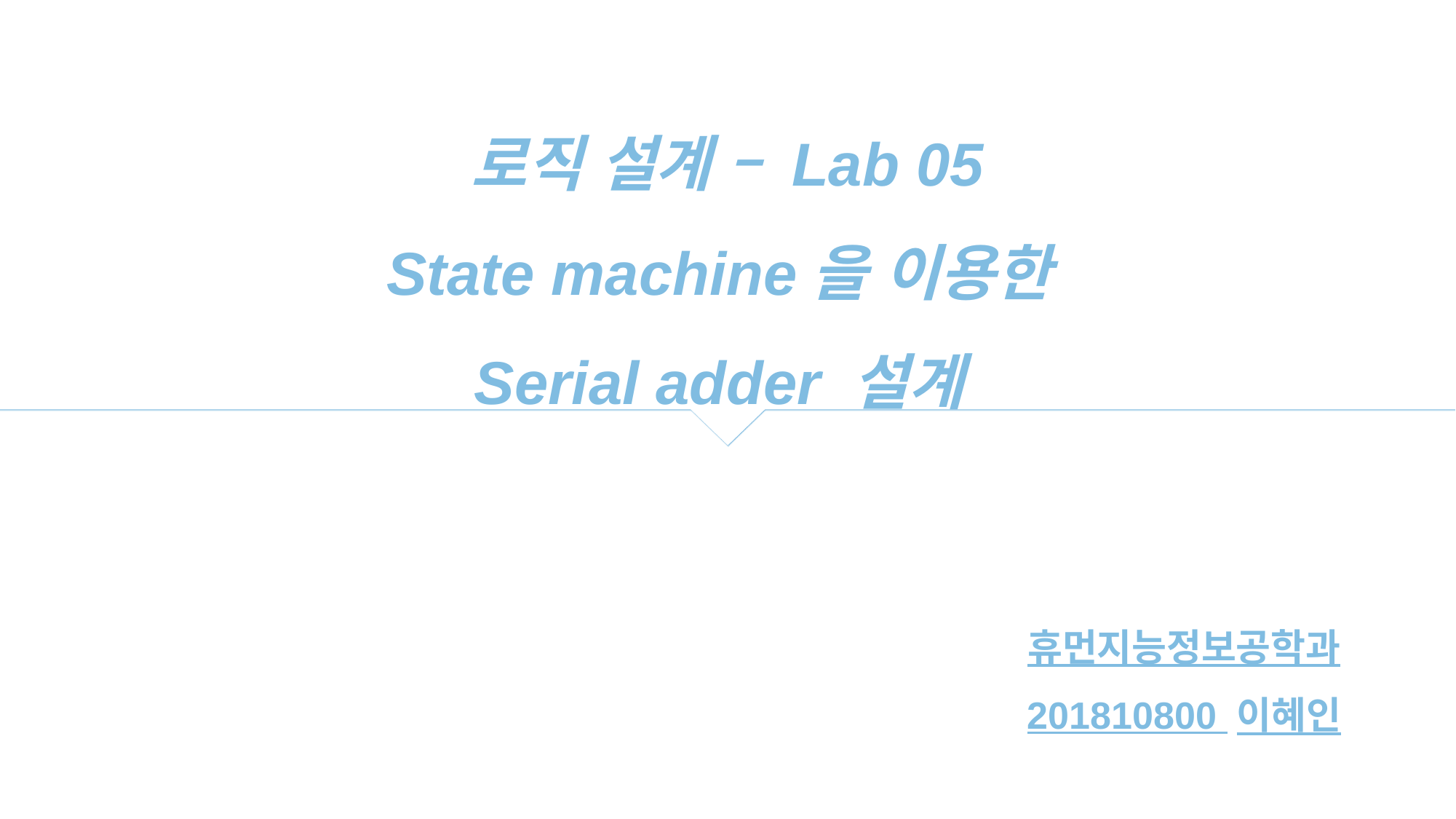

로직 설계 – Lab 05
State machine을 이용한
Serial adder 설계
휴먼지능정보공학과 201810800 이혜인